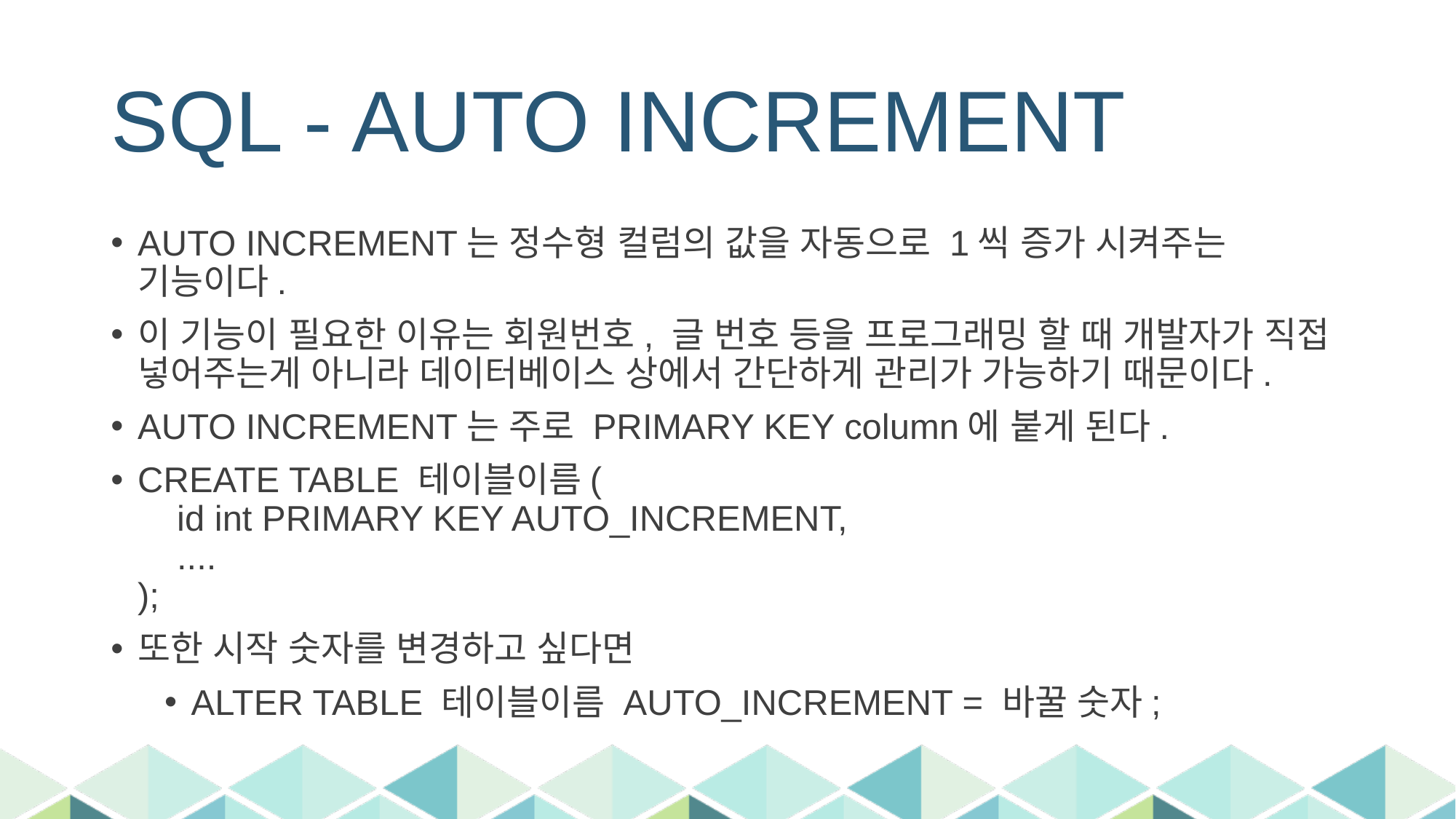

# SQL - AUTO INCREMENT
AUTO INCREMENT는 정수형 컬럼의 값을 자동으로 1씩 증가 시켜주는 기능이다.
이 기능이 필요한 이유는 회원번호, 글 번호 등을 프로그래밍 할 때 개발자가 직접 넣어주는게 아니라 데이터베이스 상에서 간단하게 관리가 가능하기 때문이다.
AUTO INCREMENT는 주로 PRIMARY KEY column에 붙게 된다.
CREATE TABLE 테이블이름(
    id int PRIMARY KEY AUTO_INCREMENT,
    ....
);
또한 시작 숫자를 변경하고 싶다면
ALTER TABLE 테이블이름 AUTO_INCREMENT = 바꿀 숫자;